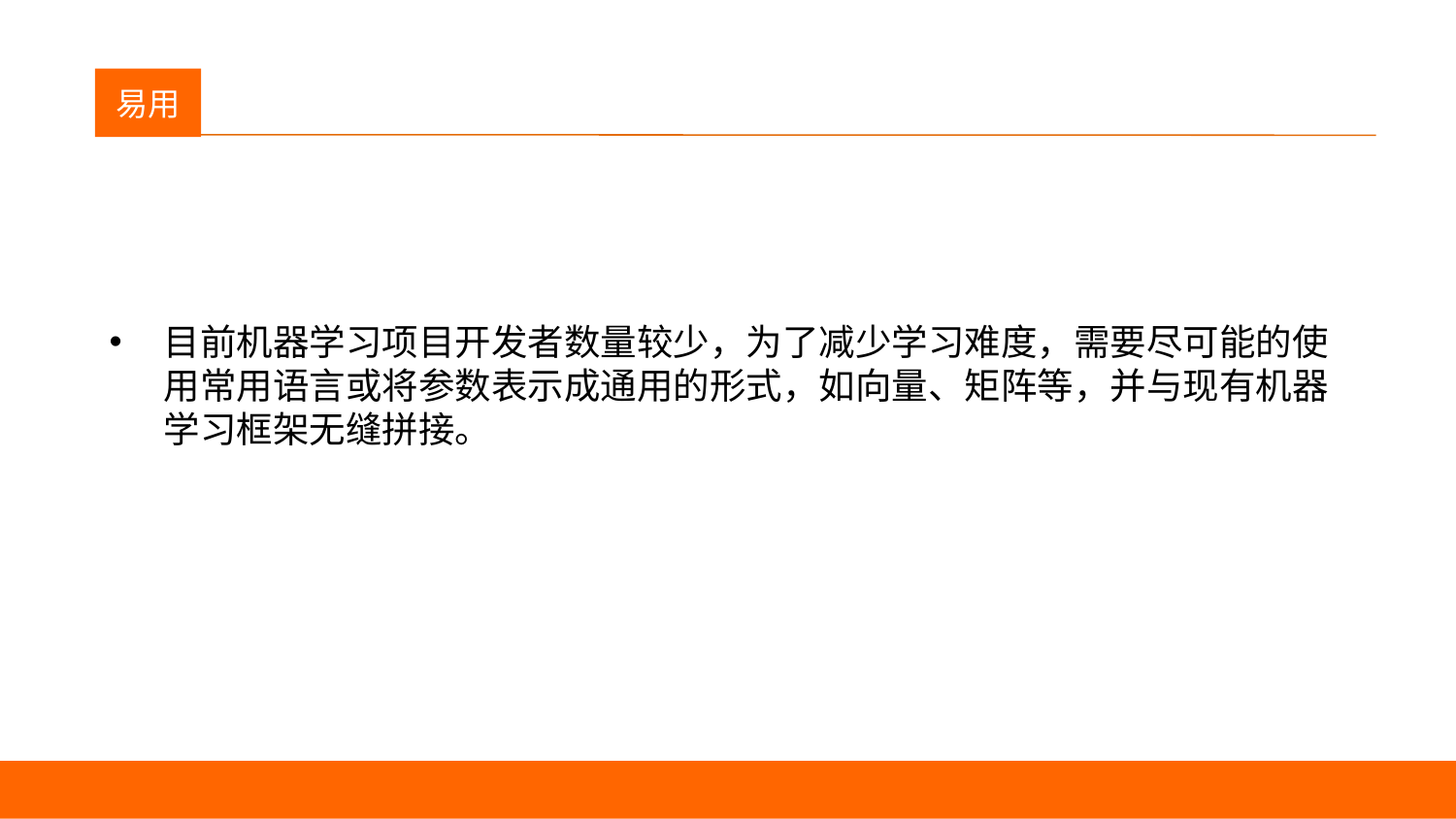

议程
易用

目前机器学习项目开发者数量较少，为了减少学习难度，需要尽可能的使用常用语言或将参数表示成通用的形式，如向量、矩阵等，并与现有机器学习框架无缝拼接。